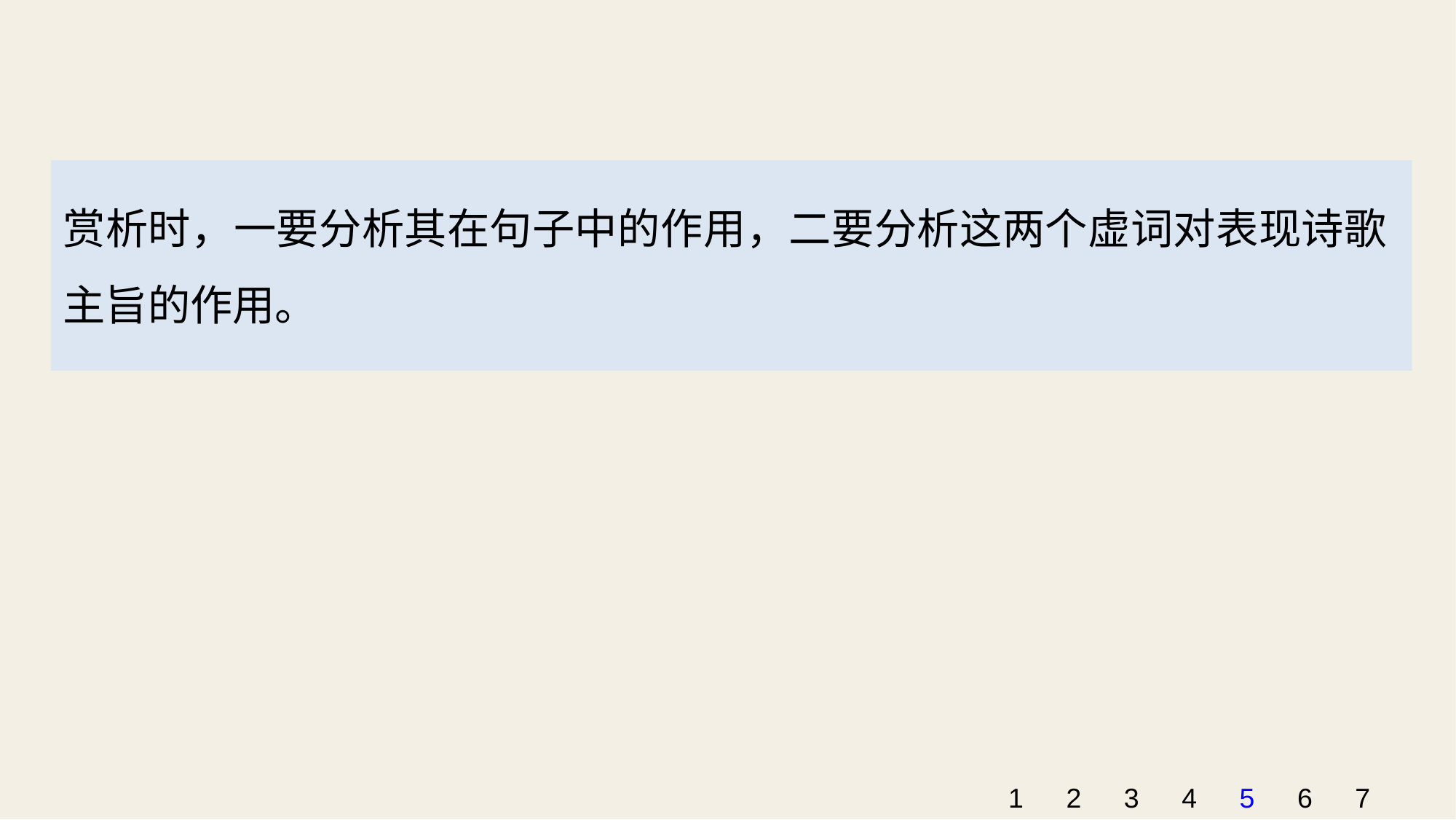

赏析时，一要分析其在句子中的作用，二要分析这两个虚词对表现诗歌主旨的作用。
1
2
3
4
5
6
7